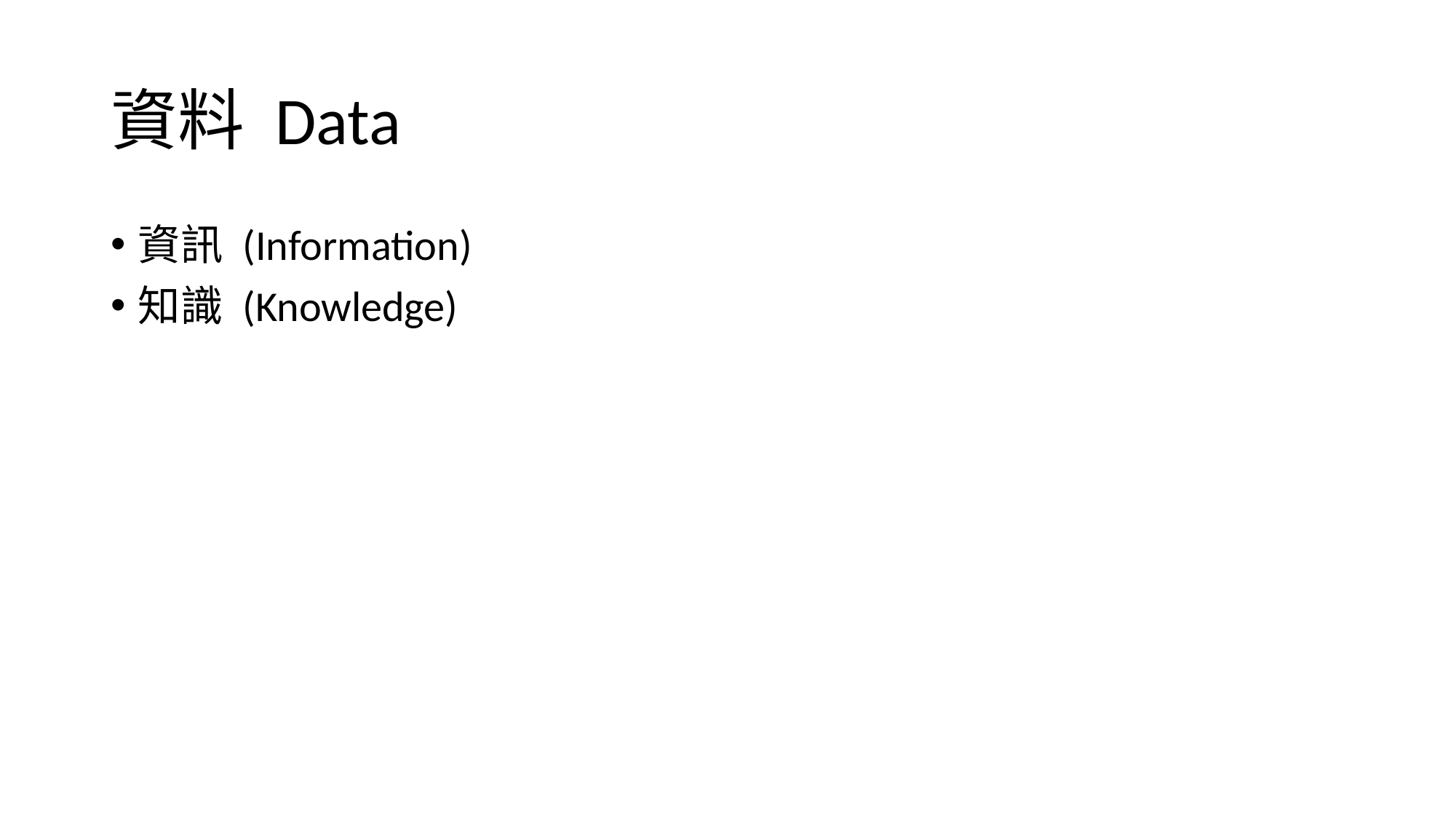

# 資料 Data
資訊 (Information)
知識 (Knowledge)